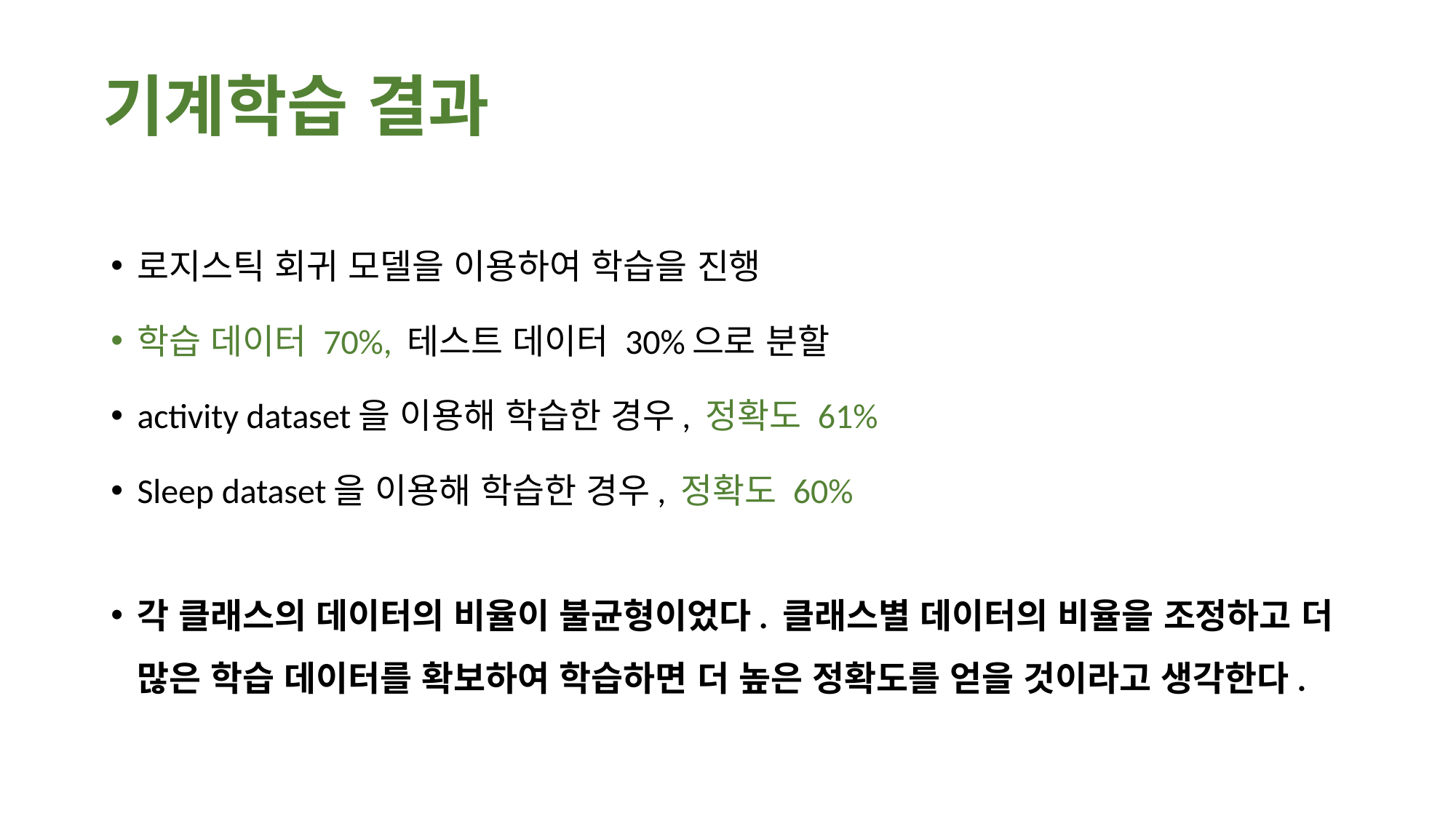

# 기계학습 결과
로지스틱 회귀 모델을 이용하여 학습을 진행
학습 데이터 70%, 테스트 데이터 30%으로 분할
activity dataset을 이용해 학습한 경우, 정확도 61%
Sleep dataset을 이용해 학습한 경우, 정확도 60%

각 클래스의 데이터의 비율이 불균형이었다. 클래스별 데이터의 비율을 조정하고 더 많은 학습 데이터를 확보하여 학습하면 더 높은 정확도를 얻을 것이라고 생각한다.